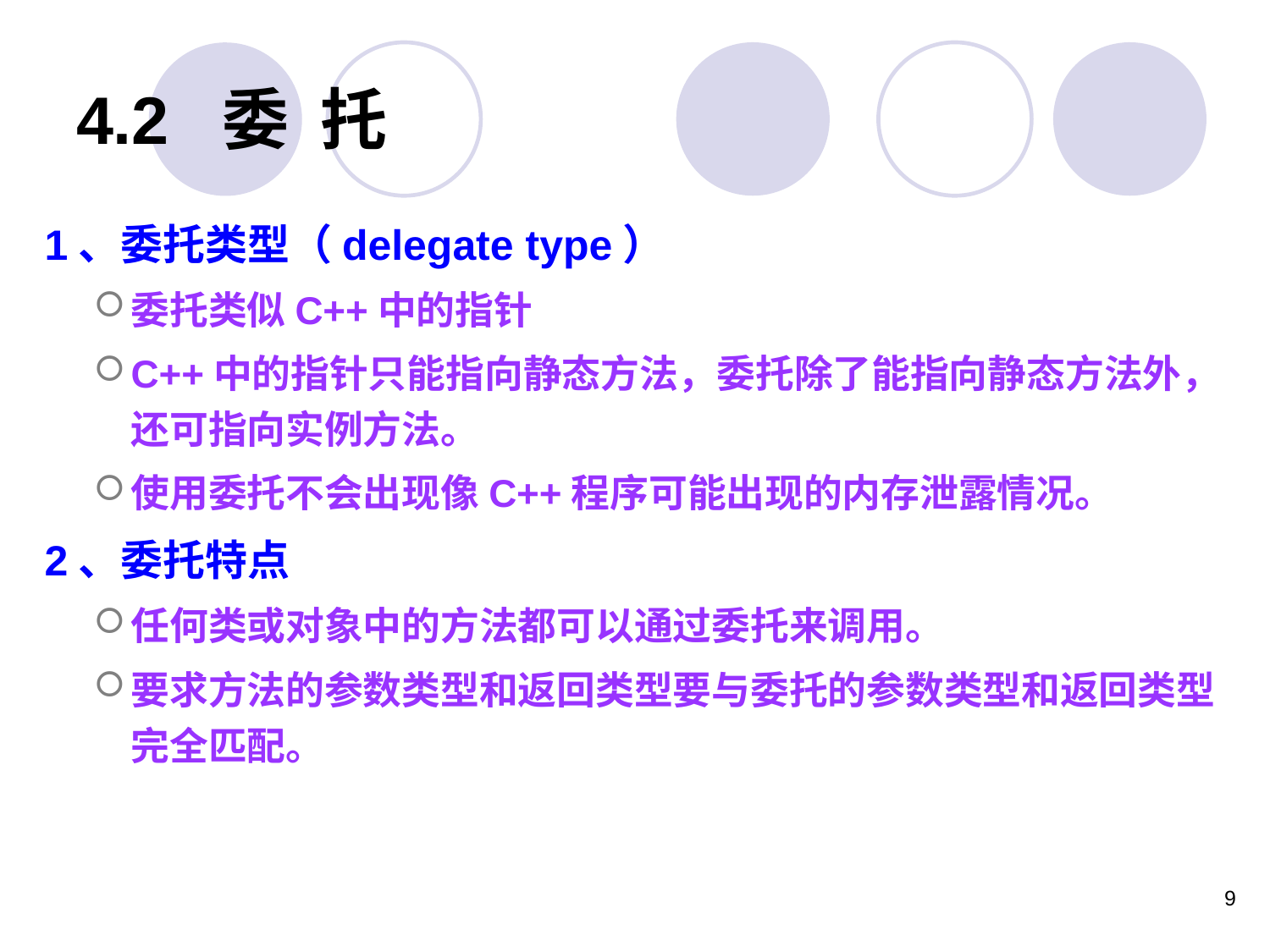

# 4.2  委  托
1、委托类型（delegate type）
委托类似C++中的指针
C++中的指针只能指向静态方法，委托除了能指向静态方法外，还可指向实例方法。
使用委托不会出现像C++程序可能出现的内存泄露情况。
2、委托特点
任何类或对象中的方法都可以通过委托来调用。
要求方法的参数类型和返回类型要与委托的参数类型和返回类型完全匹配。
9